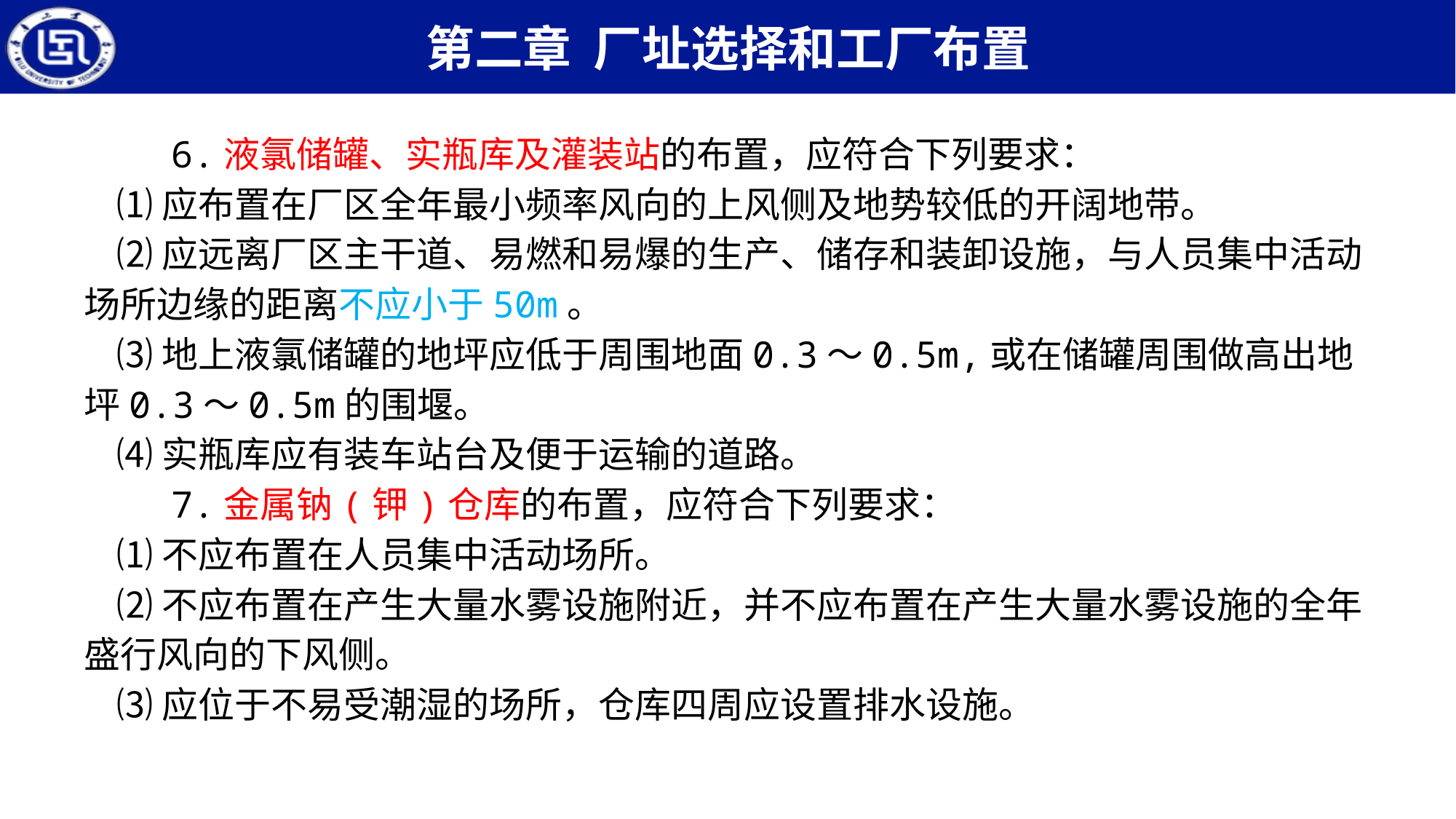

6.液氯储罐、实瓶库及灌装站的布置，应符合下列要求：
    ⑴应布置在厂区全年最小频率风向的上风侧及地势较低的开阔地带。
    ⑵应远离厂区主干道、易燃和易爆的生产、储存和装卸设施，与人员集中活动场所边缘的距离不应小于50m。
    ⑶地上液氯储罐的地坪应低于周围地面0.3～0.5m,或在储罐周围做高出地坪0.3～0.5m的围堰。
    ⑷实瓶库应有装车站台及便于运输的道路。
    7.金属钠(钾)仓库的布置，应符合下列要求：
    ⑴不应布置在人员集中活动场所。
    ⑵不应布置在产生大量水雾设施附近，并不应布置在产生大量水雾设施的全年盛行风向的下风侧。
    ⑶应位于不易受潮湿的场所，仓库四周应设置排水设施。